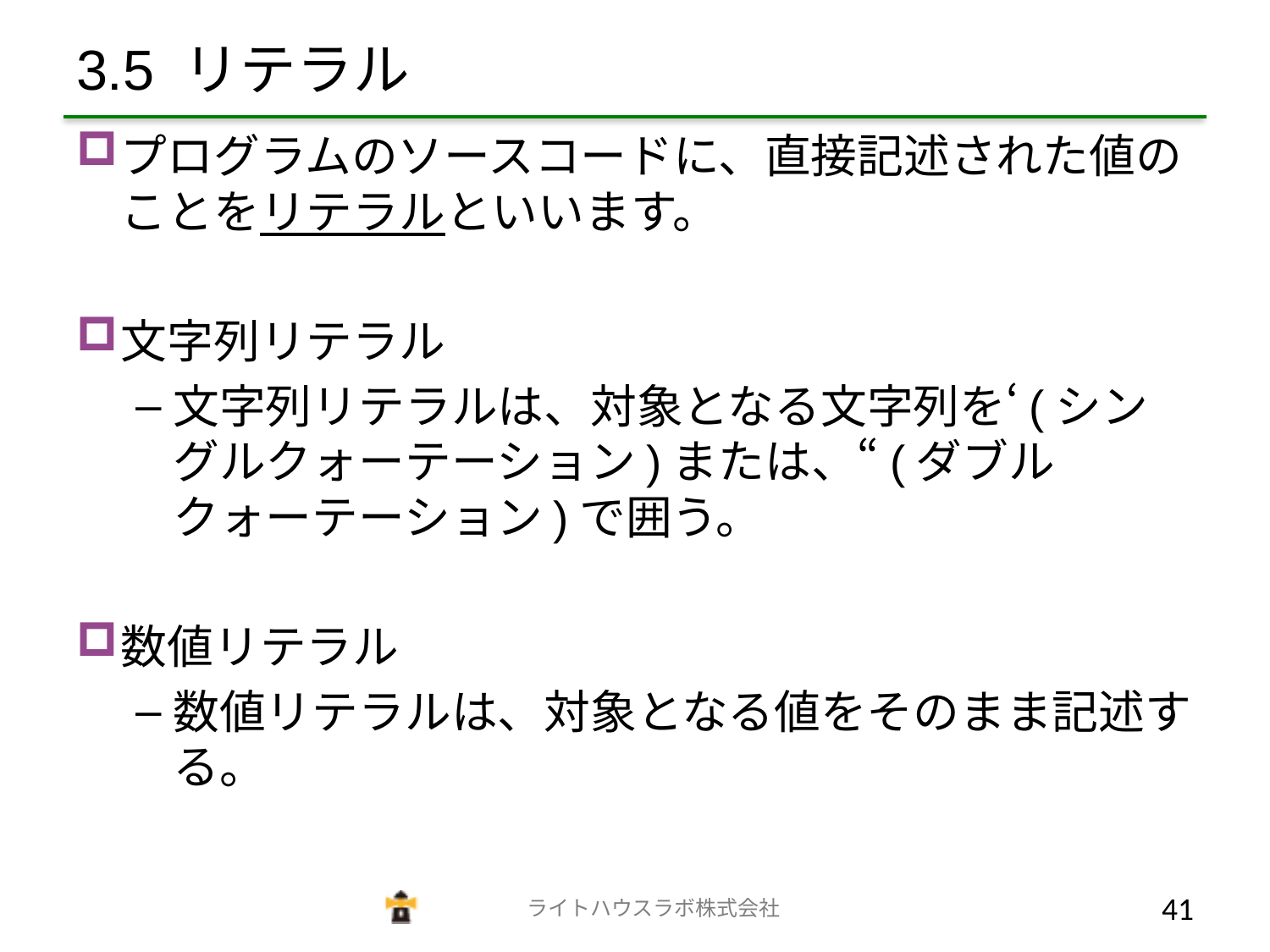

# 3.5 リテラル
プログラムのソースコードに、直接記述された値のことをリテラルといいます。

文字列リテラル
文字列リテラルは、対象となる文字列を‘(シングルクォーテーション)または、“(ダブルクォーテーション)で囲う。

数値リテラル
数値リテラルは、対象となる値をそのまま記述する。
　　　　　　　　　　　　　ライトハウスラボ株式会社
41